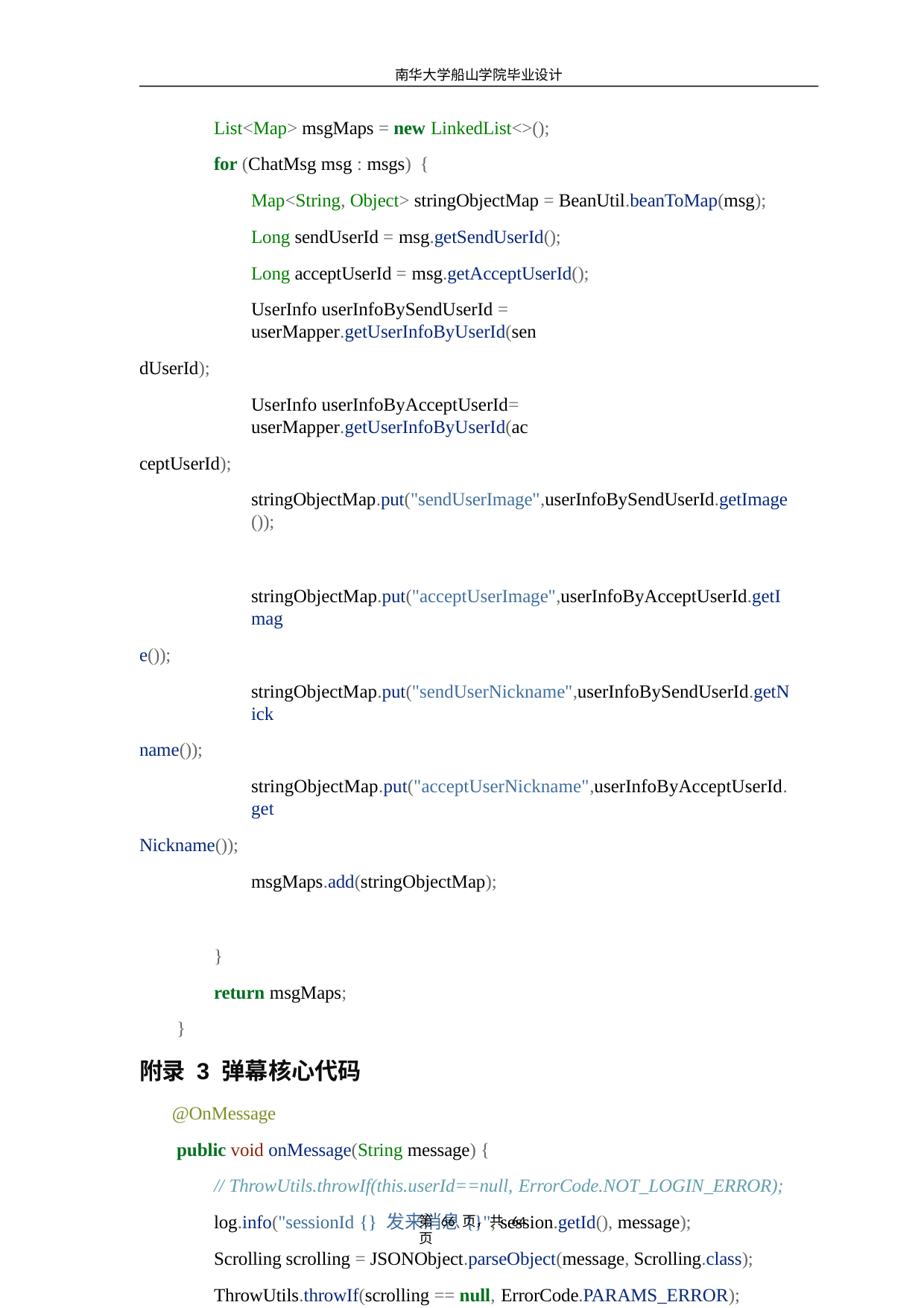

南华大学船山学院毕业设计

List<Map> msgMaps = new LinkedList<>();
for (ChatMsg msg : msgs) {
Map<String, Object> stringObjectMap = BeanUtil.beanToMap(msg);  Long sendUserId = msg.getSendUserId();
Long acceptUserId = msg.getAcceptUserId();
UserInfo userInfoBySendUserId = userMapper.getUserInfoByUserId(sen
dUserId);
UserInfo userInfoByAcceptUserId= userMapper.getUserInfoByUserId(ac
ceptUserId);
stringObjectMap.put("sendUserImage",userInfoBySendUserId.getImage());

stringObjectMap.put("acceptUserImage",userInfoByAcceptUserId.getImag
e());
stringObjectMap.put("sendUserNickname",userInfoBySendUserId.getNick
name());
stringObjectMap.put("acceptUserNickname",userInfoByAcceptUserId.get
Nickname());
msgMaps.add(stringObjectMap);

}
return msgMaps;
}
附录 3 弹幕核心代码
@OnMessage
public void onMessage(String message) {
// ThrowUtils.throwIf(this.userId==null, ErrorCode.NOT_LOGIN_ERROR);
log.info("sessionId {} 发来消息{}", session.getId(), message);
Scrolling scrolling = JSONObject.parseObject(message, Scrolling.class);  ThrowUtils.throwIf(scrolling == null, ErrorCode.PARAMS_ERROR);

第 66 页，共 64 页